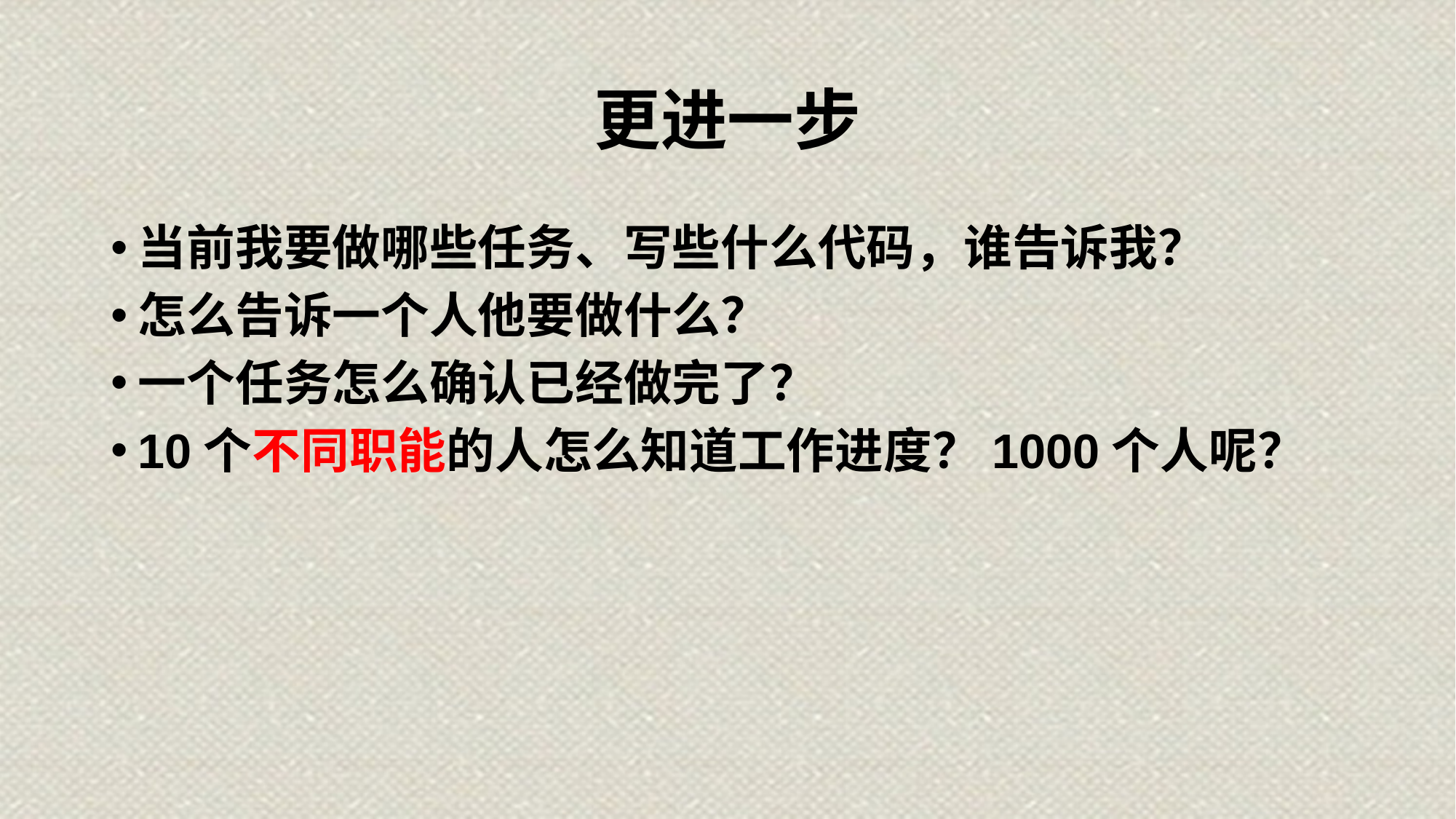

# 更进一步
当前我要做哪些任务、写些什么代码，谁告诉我？
怎么告诉一个人他要做什么？
一个任务怎么确认已经做完了？
10个不同职能的人怎么知道工作进度？1000个人呢？